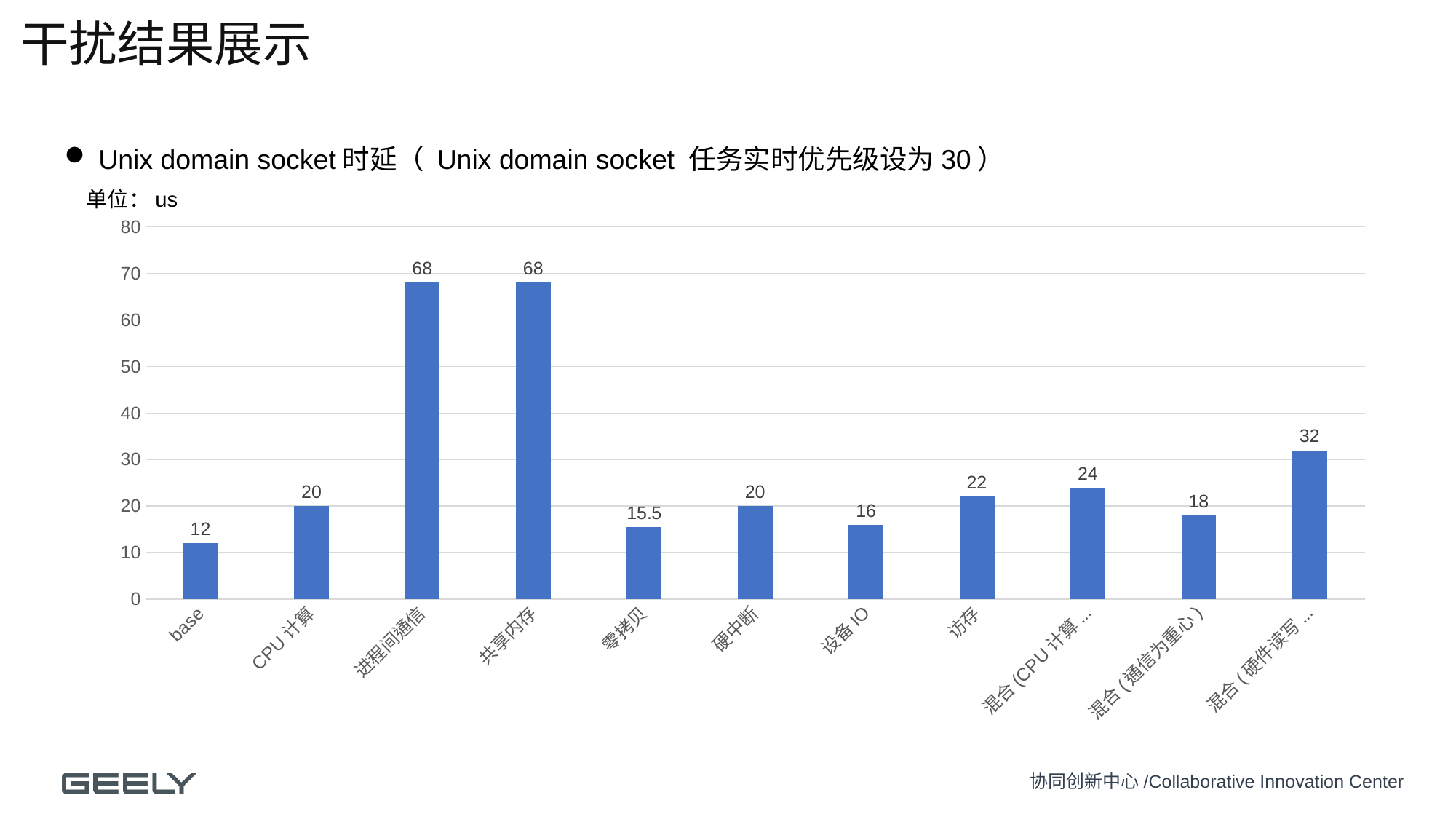

干扰结果展示
Unix domain socket时延（ Unix domain socket 任务实时优先级设为30）
单位：us

### Chart

| Category | 列3 |
|---|---|
| base | 12.0 |
| CPU计算 | 20.0 |
| 进程间通信 | 68.0 |
| 共享内存 | 68.0 |
| 零拷贝 | 15.5 |
| 硬中断 | 20.0 |
| 设备IO | 16.0 |
| 访存 | 22.0 |
| 混合(CPU计算为重心) | 24.0 |
| 混合(通信为重心) | 18.0 |
| 混合(硬件读写为重心) | 32.0 |